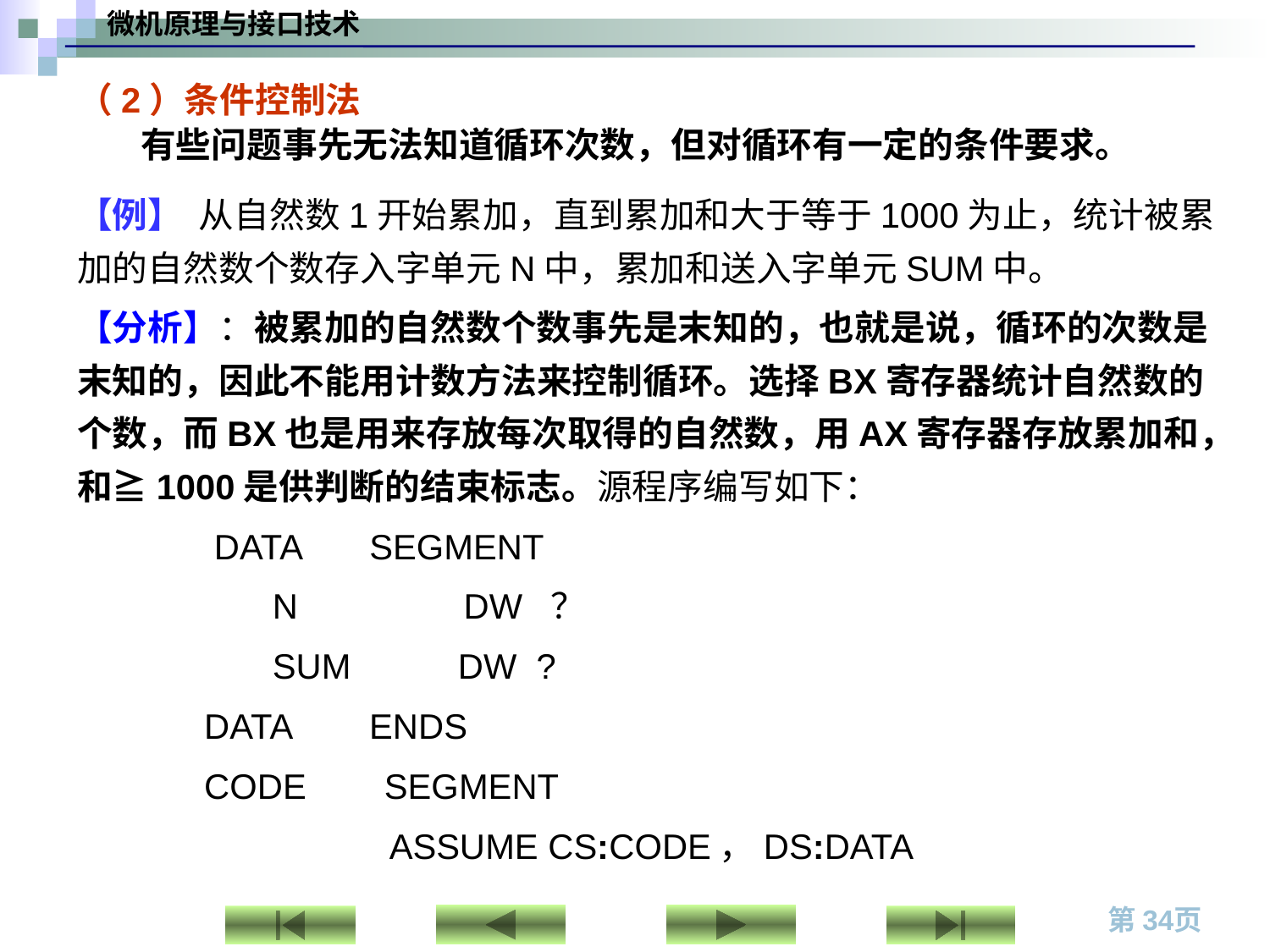

（2）条件控制法
有些问题事先无法知道循环次数，但对循环有一定的条件要求。
【例】  从自然数1开始累加，直到累加和大于等于1000为止，统计被累加的自然数个数存入字单元N中，累加和送入字单元SUM中。
【分析】：被累加的自然数个数事先是末知的，也就是说，循环的次数是末知的，因此不能用计数方法来控制循环。选择BX寄存器统计自然数的个数，而BX也是用来存放每次取得的自然数，用AX寄存器存放累加和，和≧1000是供判断的结束标志。源程序编写如下：
 	 DATA       SEGMENT
  	       N                 DW  ？
  	       SUM           DW  ?
  	DATA        ENDS
  	CODE        SEGMENT
	                   ASSUME CS:CODE，DS:DATA